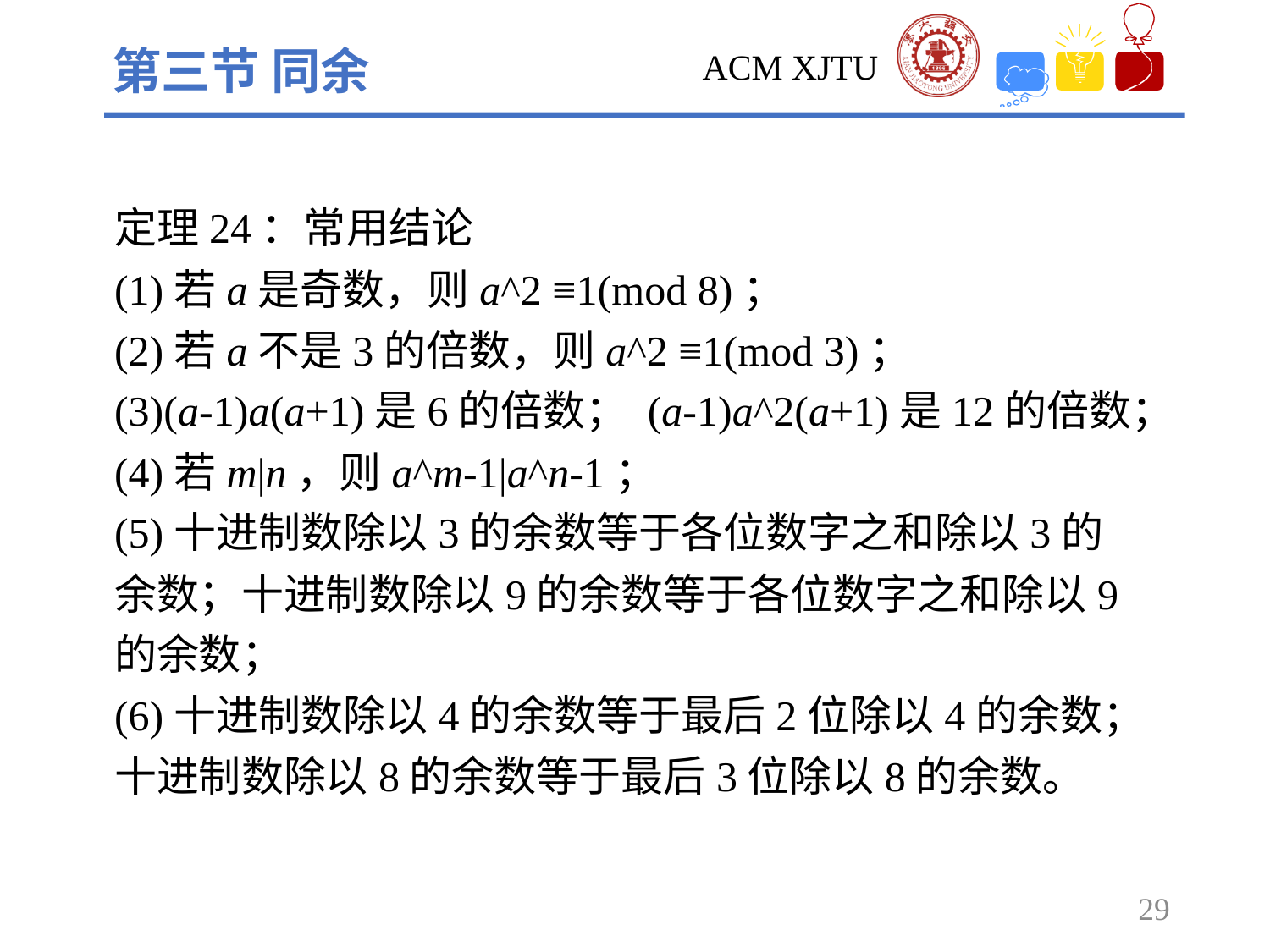

第三节 同余
定理24：常用结论
(1)若a是奇数，则a^2 ≡1(mod 8)；
(2)若a不是3的倍数，则a^2 ≡1(mod 3)；
(3)(a-1)a(a+1)是6的倍数； (a-1)a^2(a+1)是12的倍数；
(4)若m|n，则a^m-1|a^n-1；
(5)十进制数除以3的余数等于各位数字之和除以3的余数；十进制数除以9的余数等于各位数字之和除以9的余数；
(6)十进制数除以4的余数等于最后2位除以4的余数；十进制数除以8的余数等于最后3位除以8的余数。

29